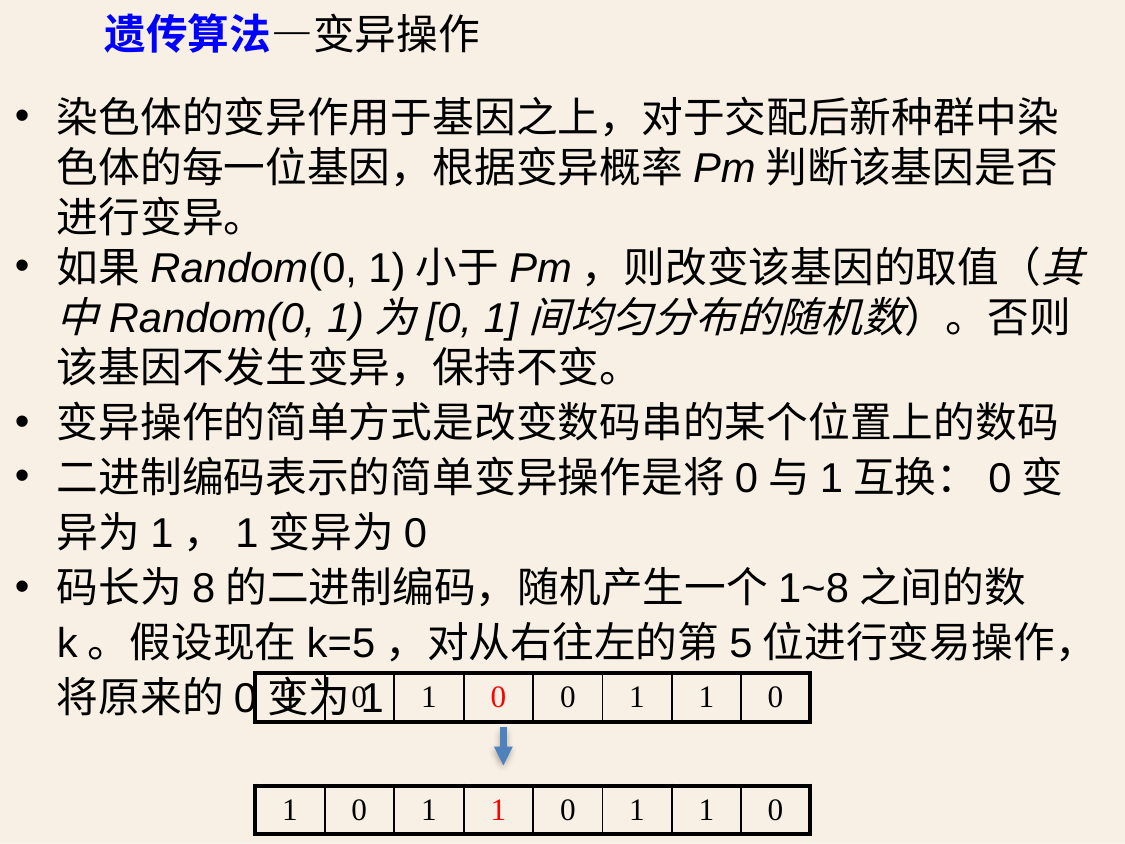

遗传算法—变异操作
染色体的变异作用于基因之上，对于交配后新种群中染色体的每一位基因，根据变异概率Pm判断该基因是否进行变异。
如果Random(0, 1)小于Pm，则改变该基因的取值（其中Random(0, 1)为[0, 1]间均匀分布的随机数）。否则该基因不发生变异，保持不变。
变异操作的简单方式是改变数码串的某个位置上的数码
二进制编码表示的简单变异操作是将0与1互换：0变异为1，1变异为0
码长为8的二进制编码，随机产生一个1~8之间的数k。假设现在k=5，对从右往左的第5位进行变易操作，将原来的0变为1
| 1 | 0 | 1 | 0 | 0 | 1 | 1 | 0 |
| --- | --- | --- | --- | --- | --- | --- | --- |
| 1 | 0 | 1 | 1 | 0 | 1 | 1 | 0 |
| --- | --- | --- | --- | --- | --- | --- | --- |